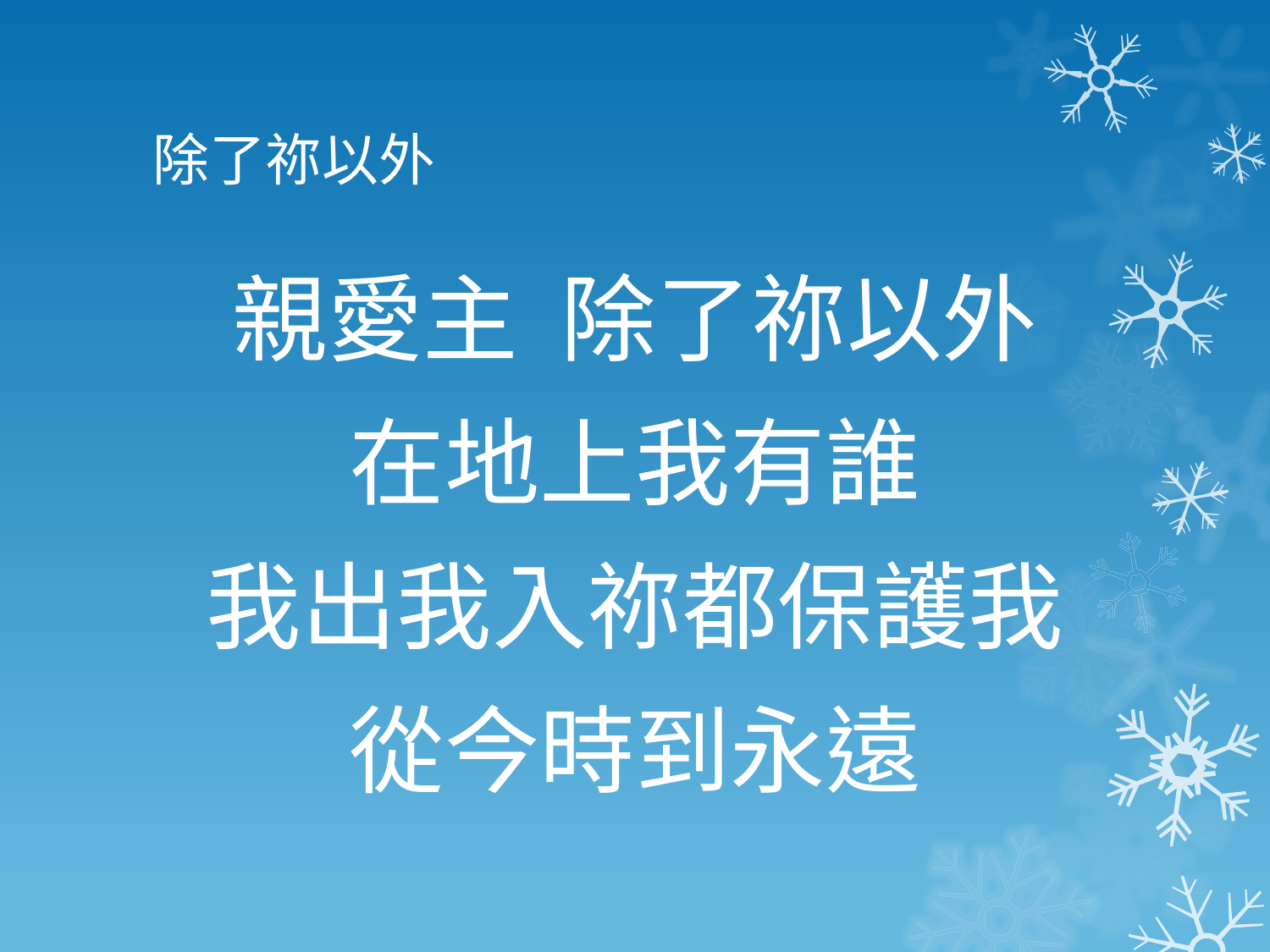

# 除了祢以外
親愛主  除了祢以外
在地上我有誰
我出我入祢都保護我
從今時到永遠